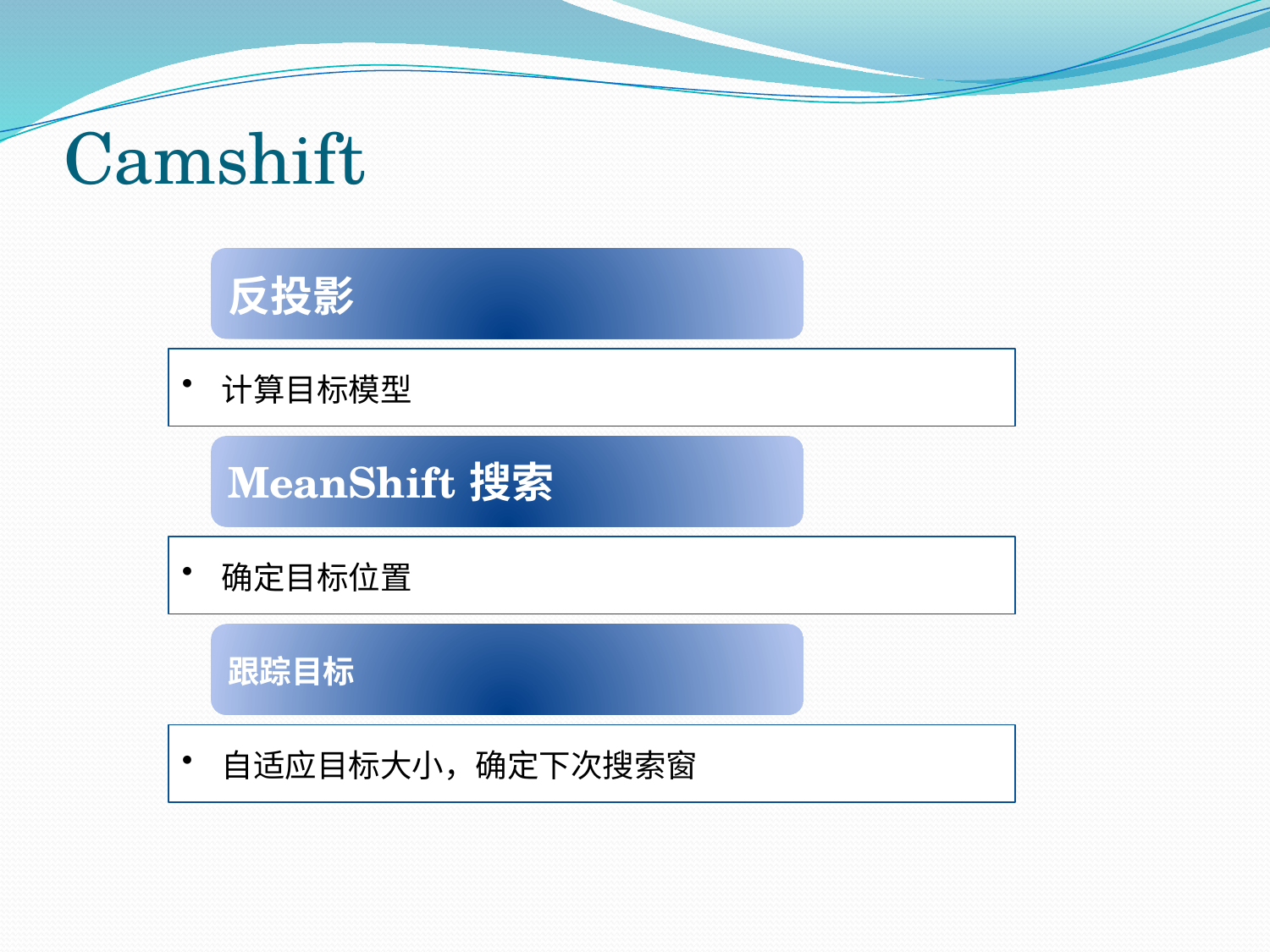

# Camshift
反投影
MeanShift搜索
跟踪目标
计算目标模型
确定目标位置
自适应目标大小，确定下次搜索窗